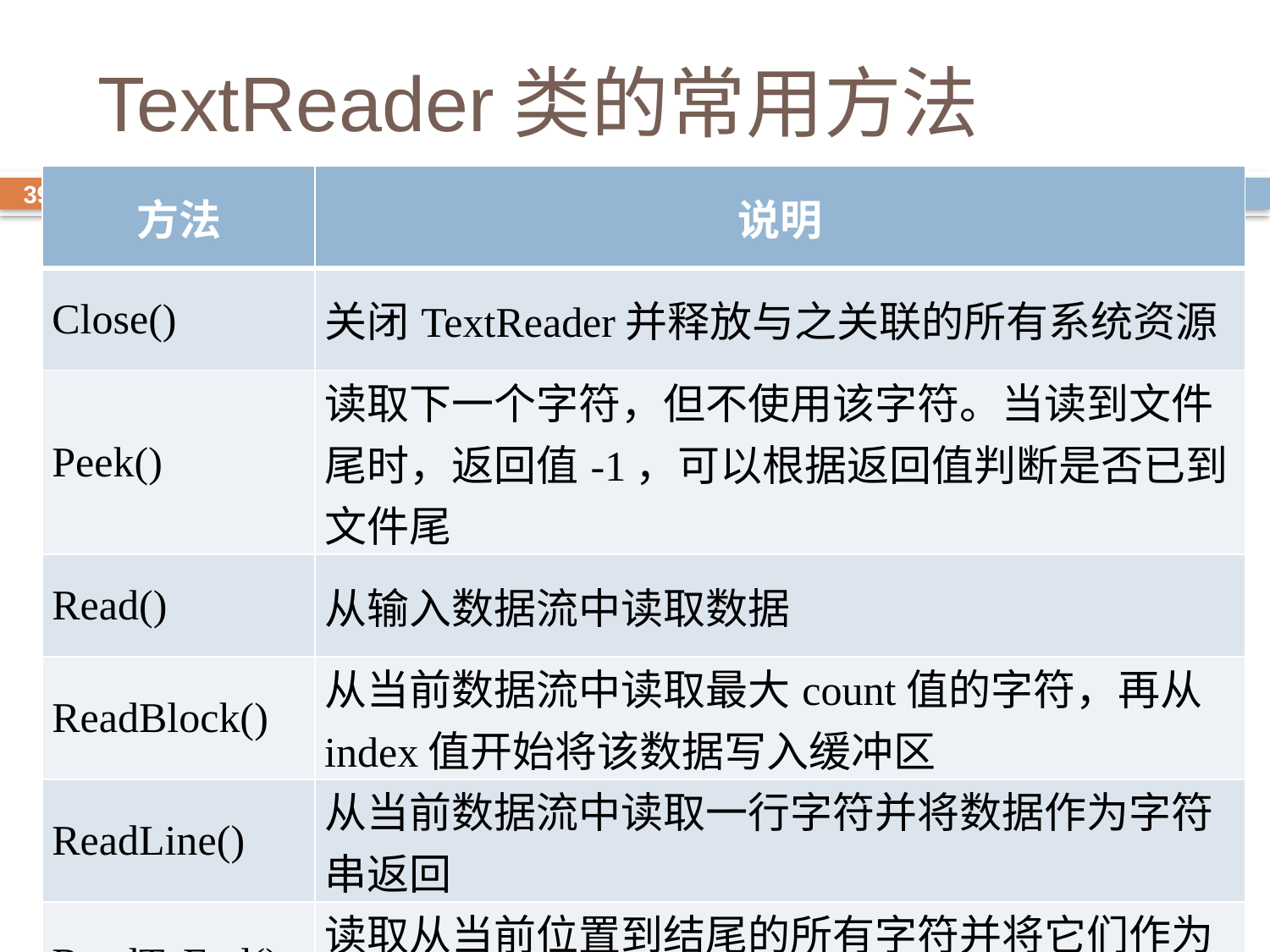

# TextReader类的常用方法
| 方法 | 说明 |
| --- | --- |
| Close() | 关闭TextReader并释放与之关联的所有系统资源 |
| Peek() | 读取下一个字符，但不使用该字符。当读到文件尾时，返回值-1，可以根据返回值判断是否已到文件尾 |
| Read() | 从输入数据流中读取数据 |
| ReadBlock() | 从当前数据流中读取最大count值的字符，再从index值开始将该数据写入缓冲区 |
| ReadLine() | 从当前数据流中读取一行字符并将数据作为字符串返回 |
| ReadToEnd() | 读取从当前位置到结尾的所有字符并将它们作为一个字符串返回 |
39